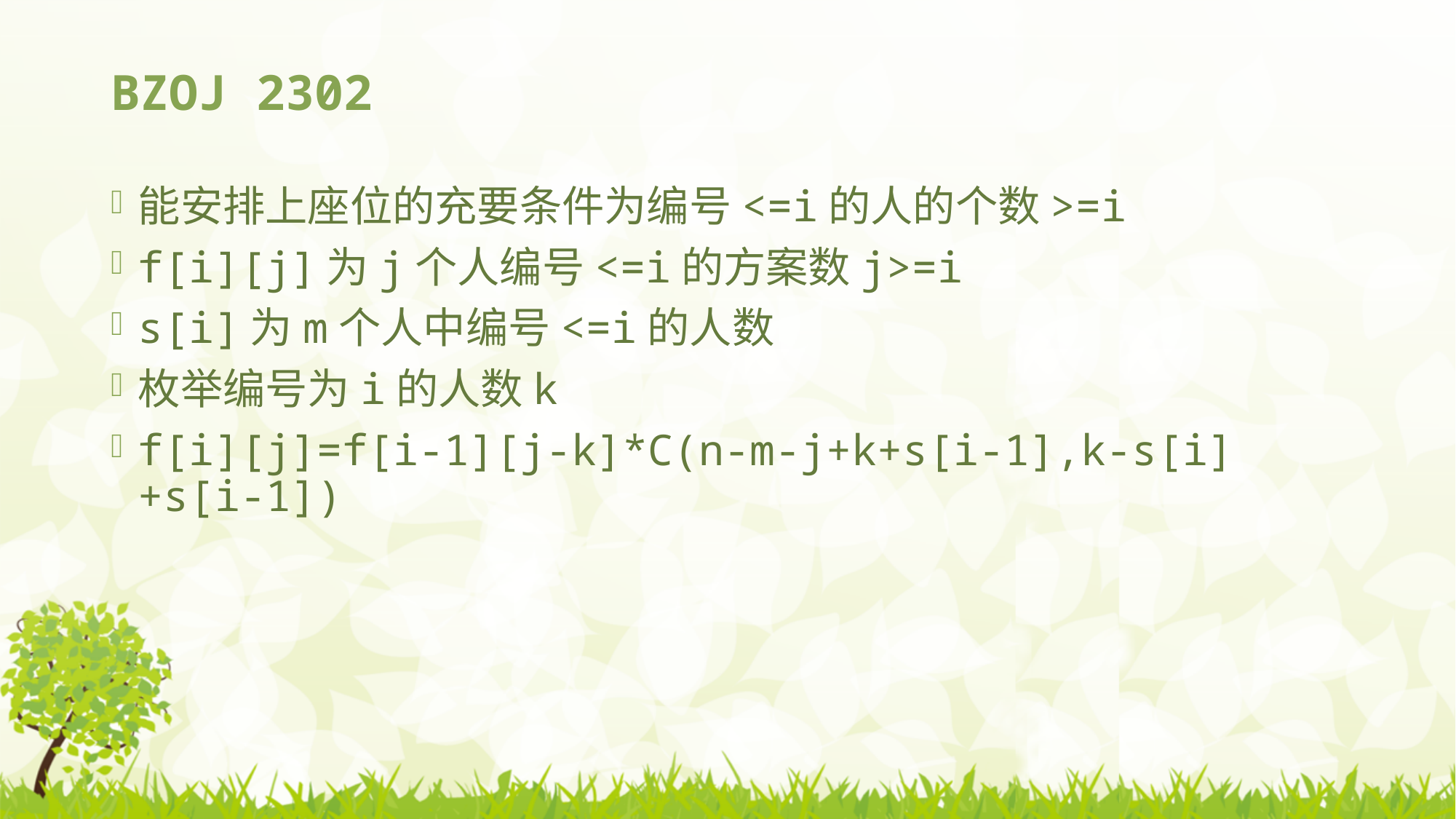

# BZOJ 2302
能安排上座位的充要条件为编号<=i的人的个数>=i
f[i][j]为j个人编号<=i的方案数j>=i
s[i]为m个人中编号<=i的人数
枚举编号为i的人数k
f[i][j]=f[i-1][j-k]*C(n-m-j+k+s[i-1],k-s[i]+s[i-1])